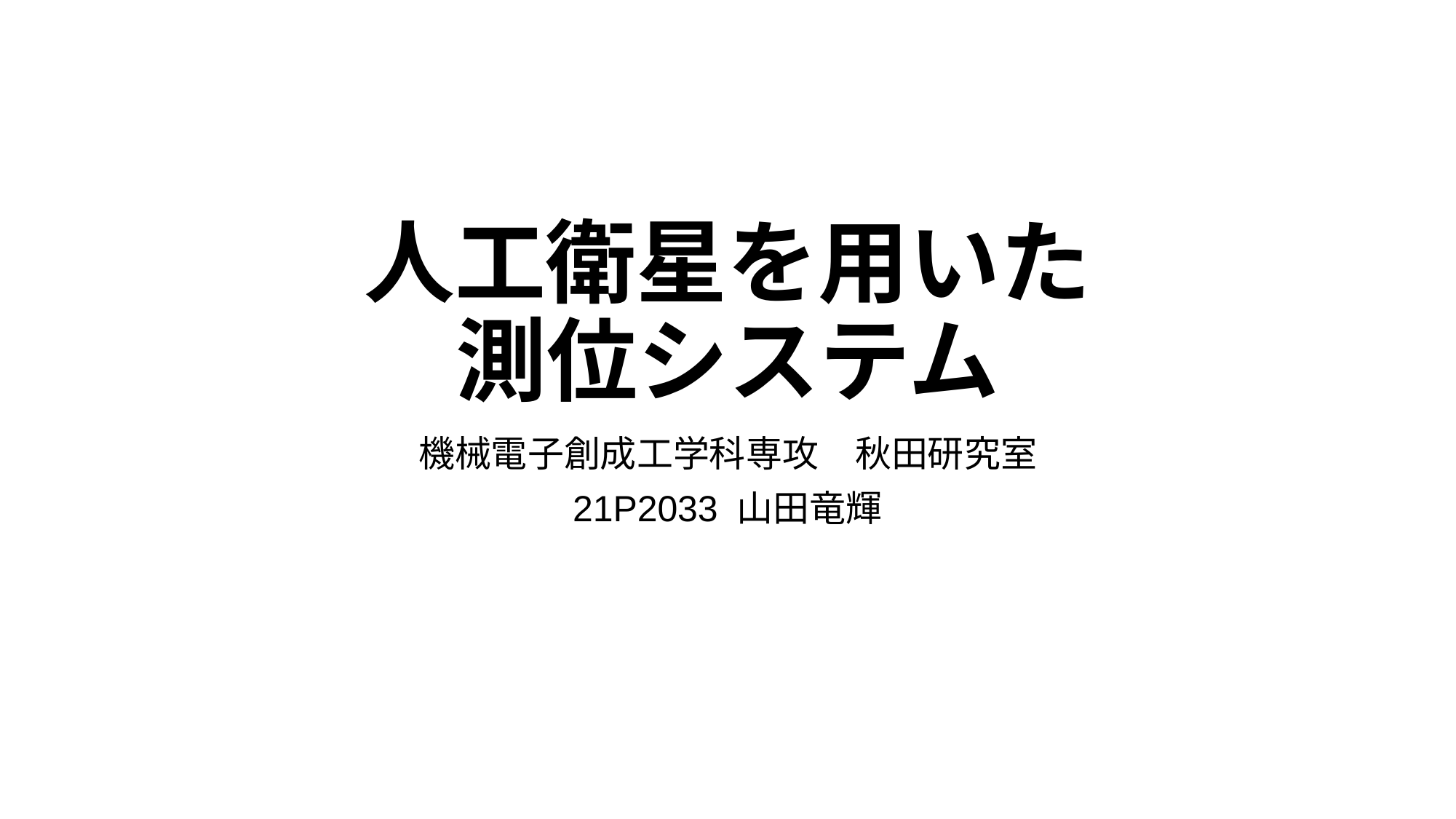

# 人工衛星を用いた 測位システム
機械電子創成工学科専攻　秋田研究室
21P2033 山田竜輝